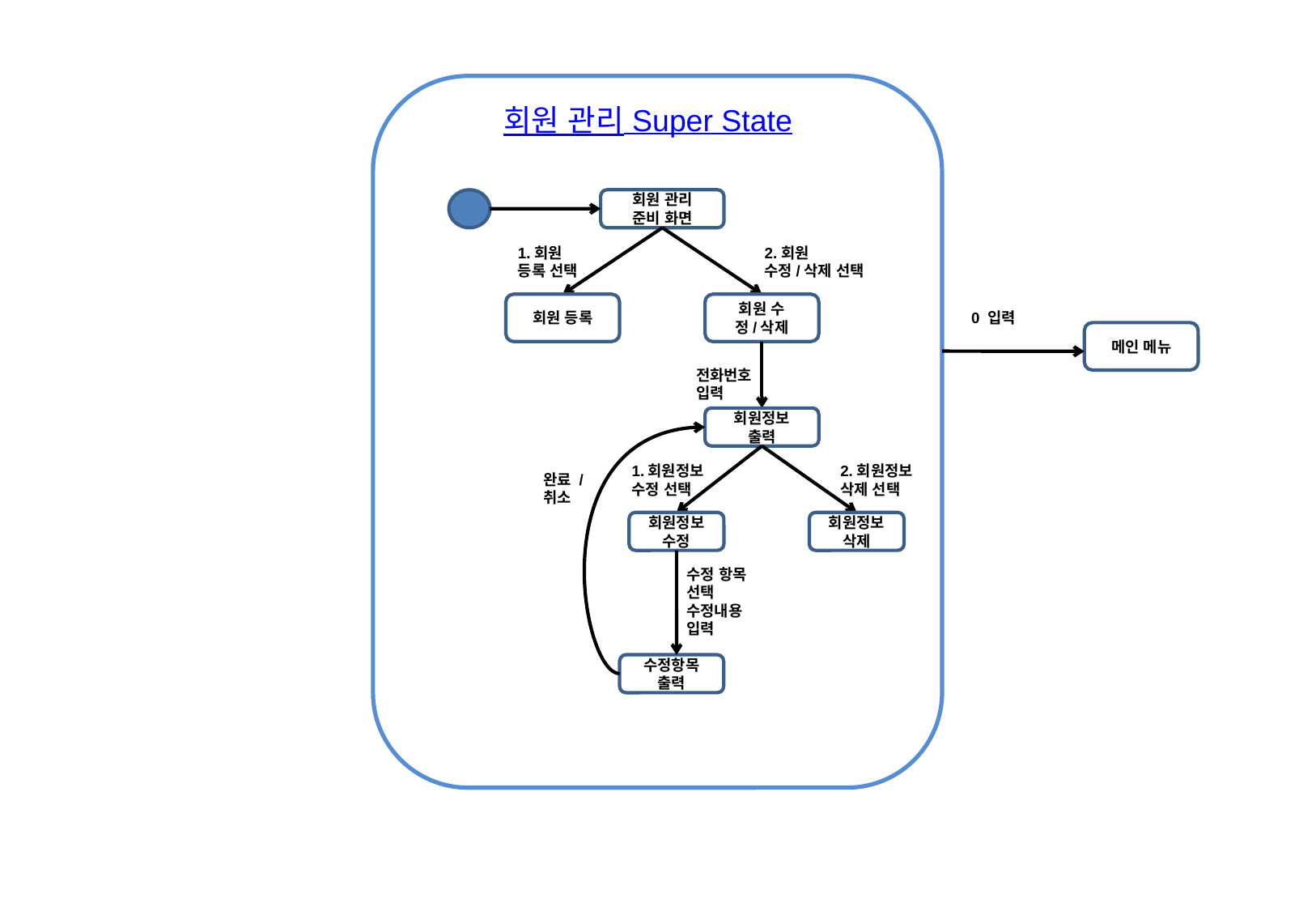

회원 관리 Super State

회원 관리
준비 화면
1.회원
등록 선택
2.회원
수정/삭제 선택
회원 등록
회원 수정/삭제
0 입력
메인 메뉴
전화번호
입력
회원정보
출력
1.회원정보
수정 선택
2.회원정보
삭제 선택
완료 /
취소
회원정보수정
회원정보삭제
수정 항목
선택
수정내용
입력

수정항목 출력